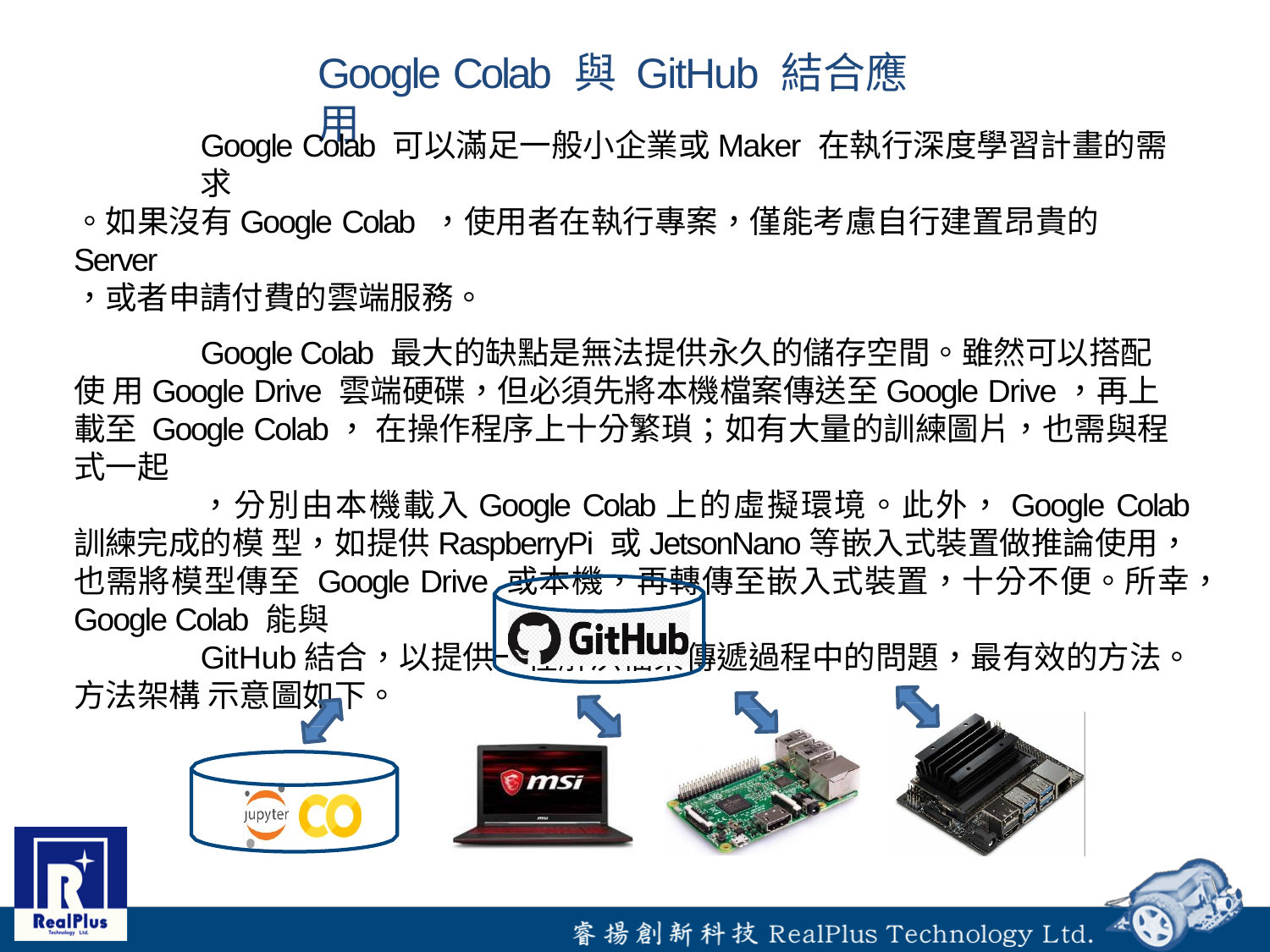

# Google Colab 與 GitHub 結合應用
Google Colab 可以滿足一般小企業或Maker 在執行深度學習計畫的需求
。如果沒有Google Colab ，使用者在執行專案，僅能考慮自行建置昂貴的 Server
，或者申請付費的雲端服務。
Google Colab 最大的缺點是無法提供永久的儲存空間。雖然可以搭配使 用Google Drive 雲端硬碟，但必須先將本機檔案傳送至Google Drive，再上載至 Google Colab， 在操作程序上十分繁瑣；如有大量的訓練圖片，也需與程式一起
，分別由本機載入Google Colab上的虛擬環境。此外，Google Colab 訓練完成的模 型，如提供RaspberryPi 或JetsonNano等嵌入式裝置做推論使用，也需將模型傳至 Google Drive 或本機，再轉傳至嵌入式裝置，十分不便。所幸，Google Colab 能與
GitHub結合，以提供一種解決檔案傳遞過程中的問題，最有效的方法。方法架構 示意圖如下。